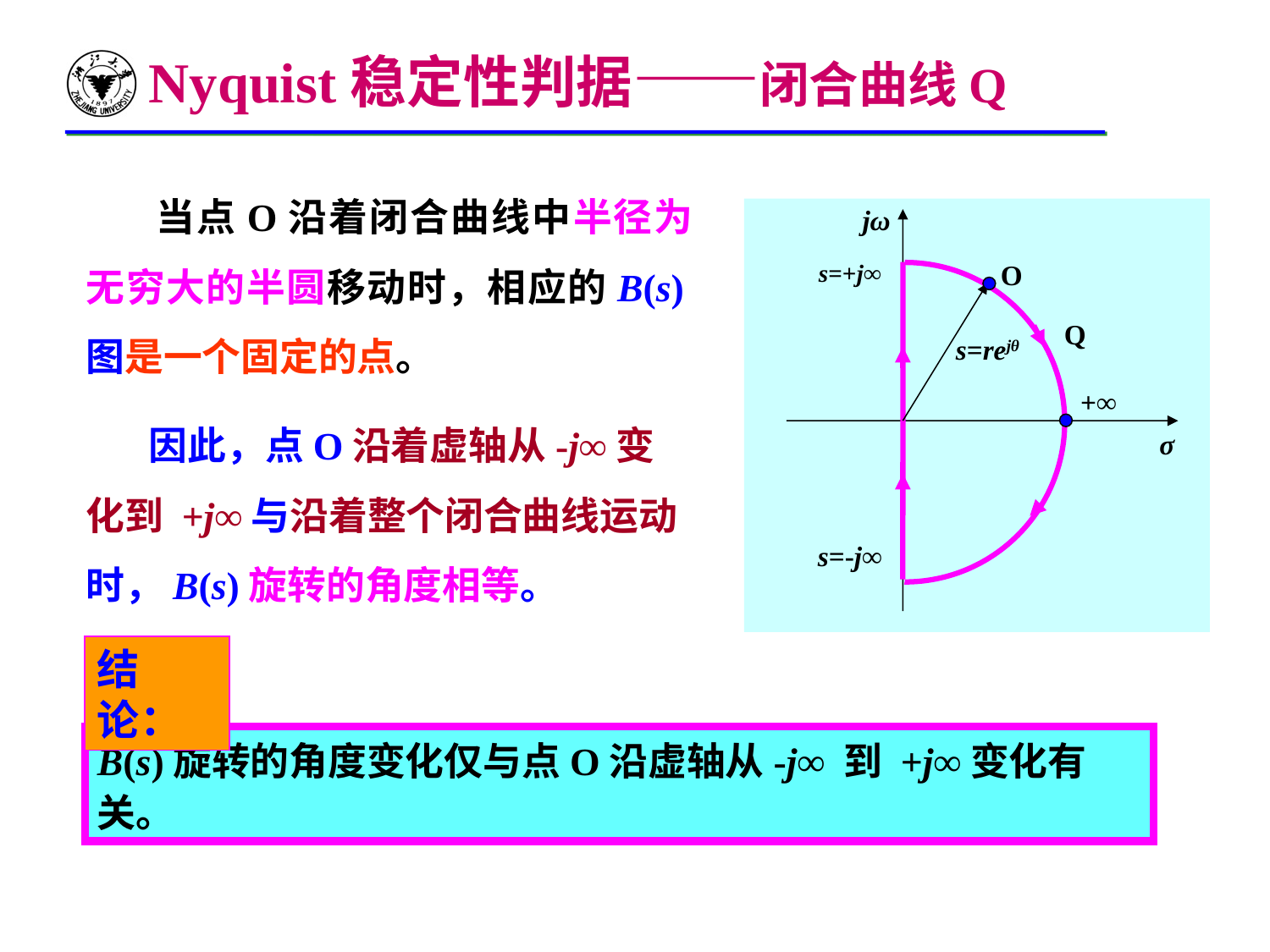

Nyquist稳定性判据——闭合曲线Q
      当点O沿着闭合曲线中半径为无穷大的半圆移动时，相应的B(s)图是一个固定的点。
      因此，点O沿着虚轴从-j∞变化到 +j∞与沿着整个闭合曲线运动时，B(s)旋转的角度相等。
jω

s=+j∞
O

Q
s=rejθ

+∞

σ

s=-j∞
结论：
B(s)旋转的角度变化仅与点O沿虚轴从-j∞ 到 +j∞变化有关。